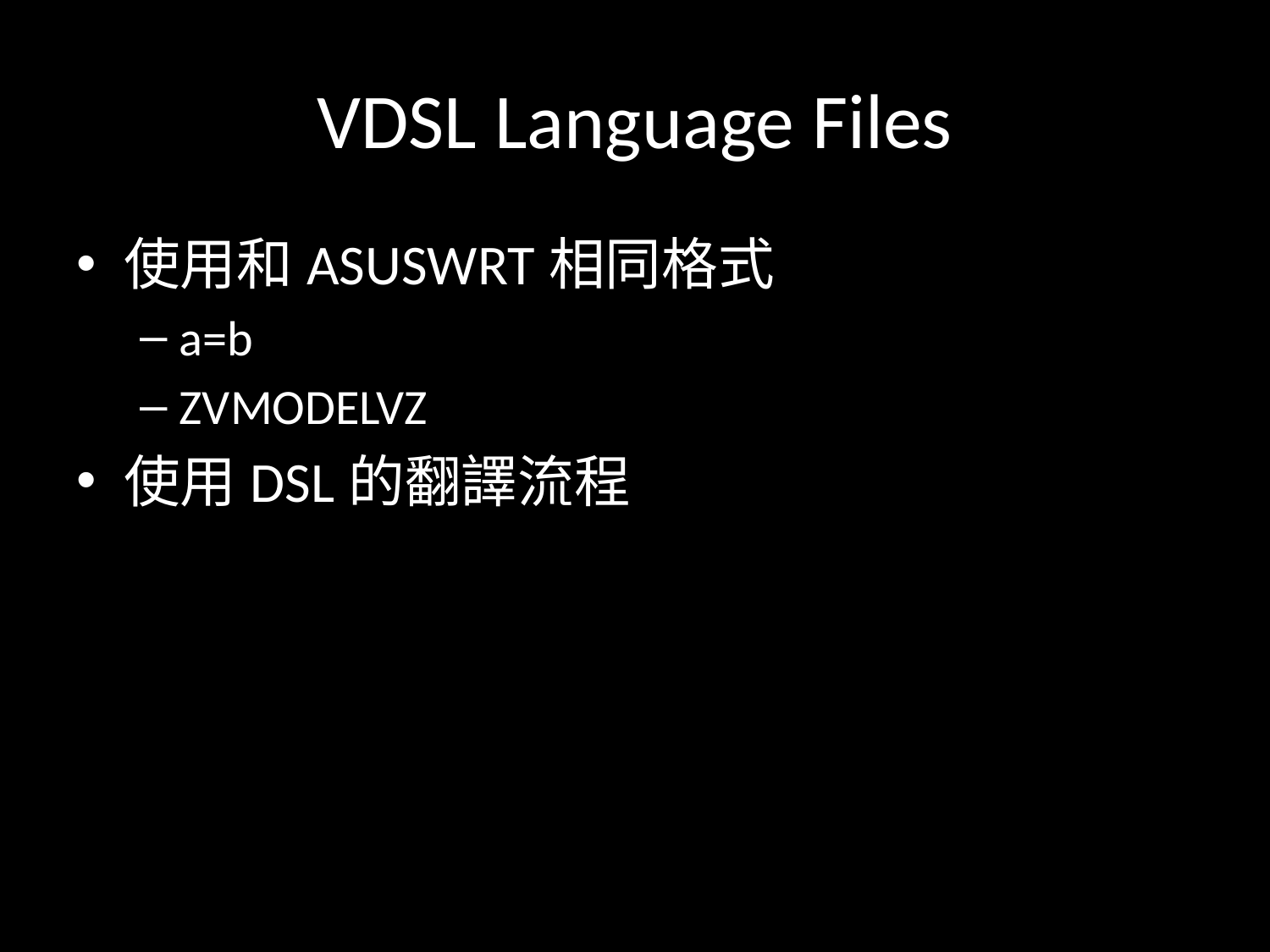

# VDSL Language Files
使用和ASUSWRT相同格式
a=b
ZVMODELVZ
使用DSL的翻譯流程